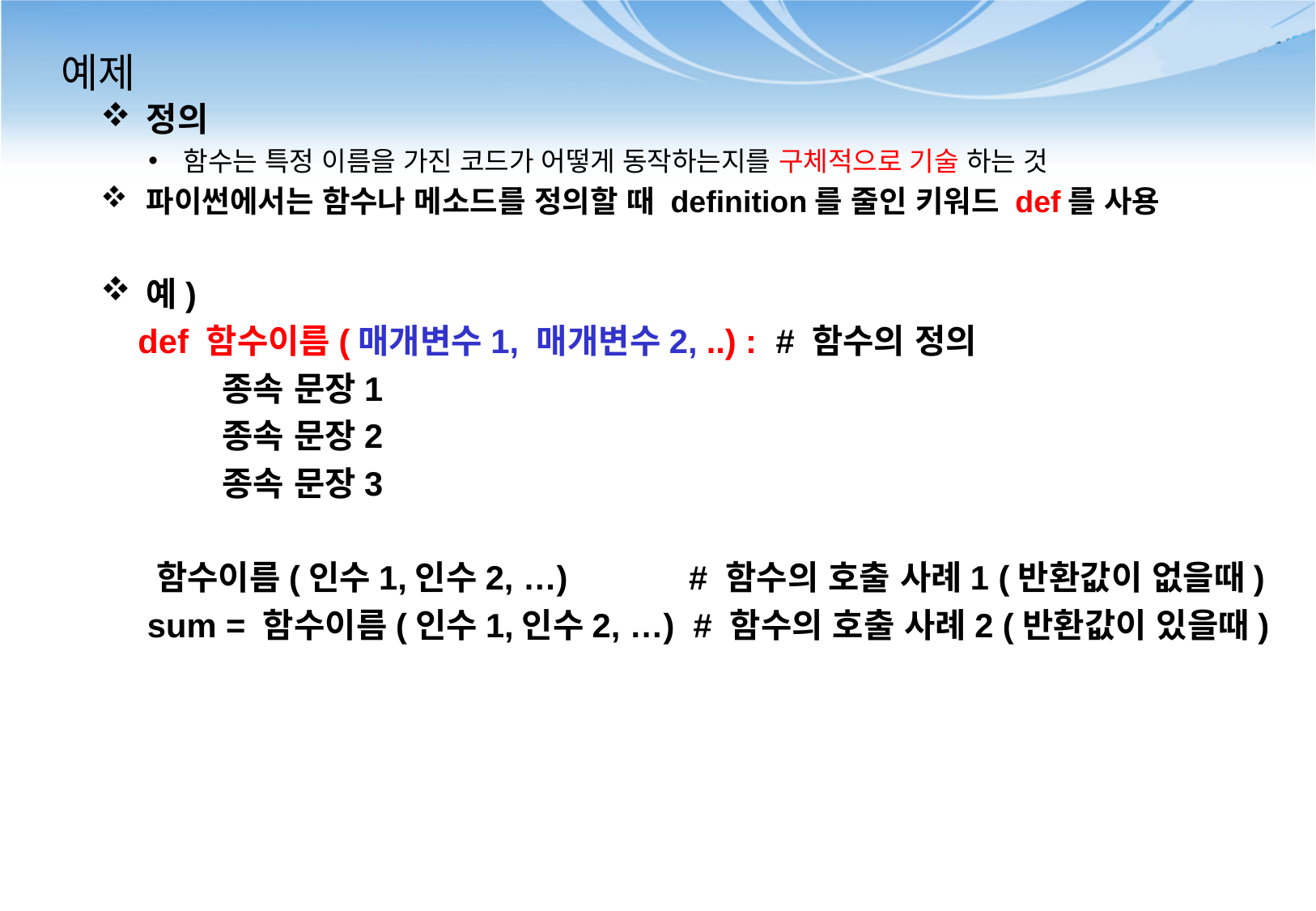

# 예제
정의
함수는 특정 이름을 가진 코드가 어떻게 동작하는지를 구체적으로 기술 하는 것
파이썬에서는 함수나 메소드를 정의할 때 definition를 줄인 키워드 def를 사용

예)
    def 함수이름(매개변수1, 매개변수2, ..) :  # 함수의 정의
	종속 문장1
	종속 문장2
	종속 문장3

     함수이름(인수1,인수2, …)             # 함수의 호출 사례1 (반환값이 없을때)
     sum = 함수이름(인수1,인수2, …)  # 함수의 호출 사례2 (반환값이 있을때)